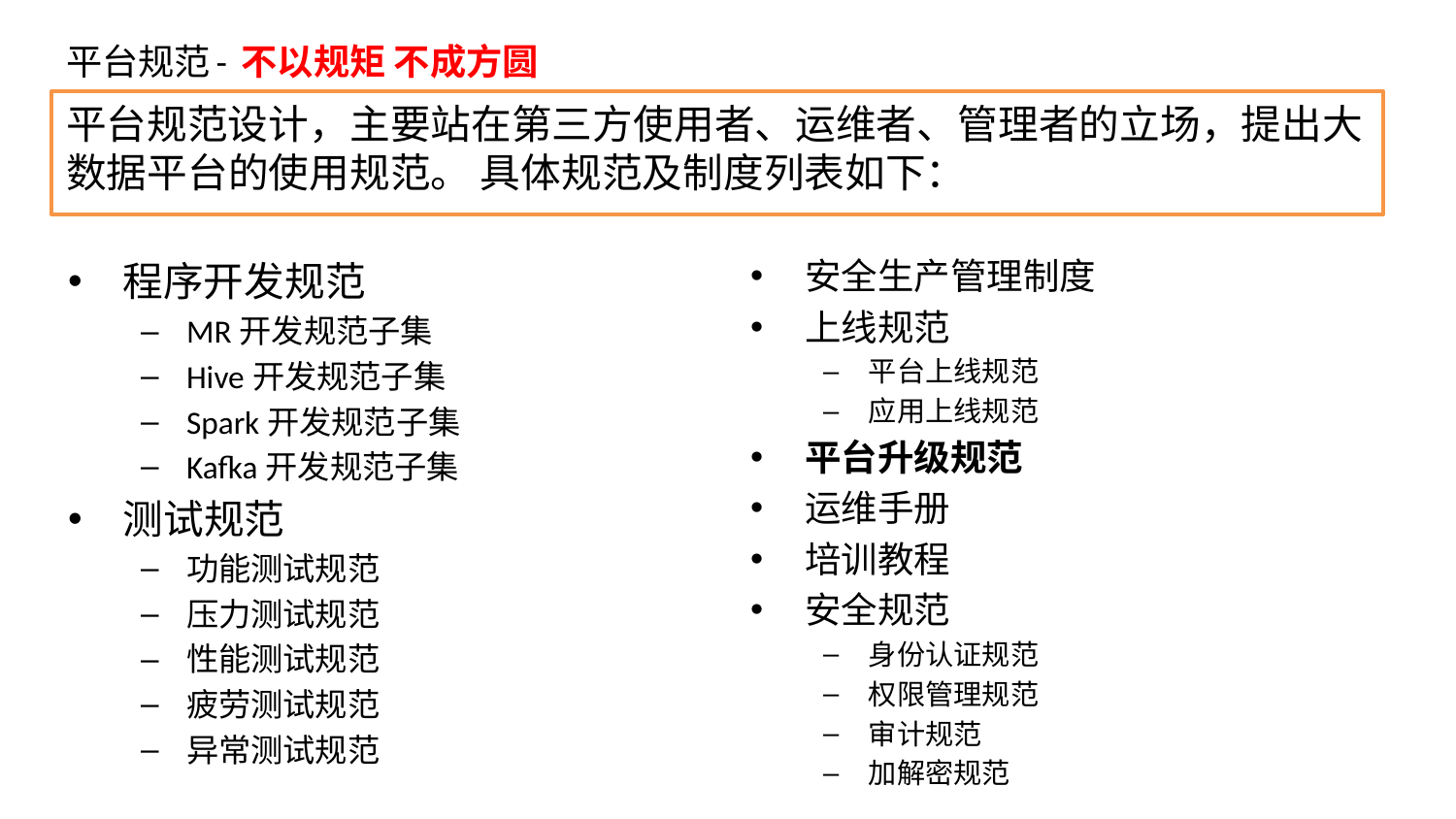

# 平台规范- 不以规矩 不成方圆
平台规范设计，主要站在第三方使用者、运维者、管理者的立场，提出大数据平台的使用规范。 具体规范及制度列表如下：

安全生产管理制度
上线规范
平台上线规范
应用上线规范
平台升级规范
运维手册
培训教程
安全规范
身份认证规范
权限管理规范
审计规范
加解密规范

程序开发规范
MR开发规范子集
Hive开发规范子集
Spark开发规范子集
Kafka开发规范子集
测试规范
功能测试规范
压力测试规范
性能测试规范
疲劳测试规范
异常测试规范